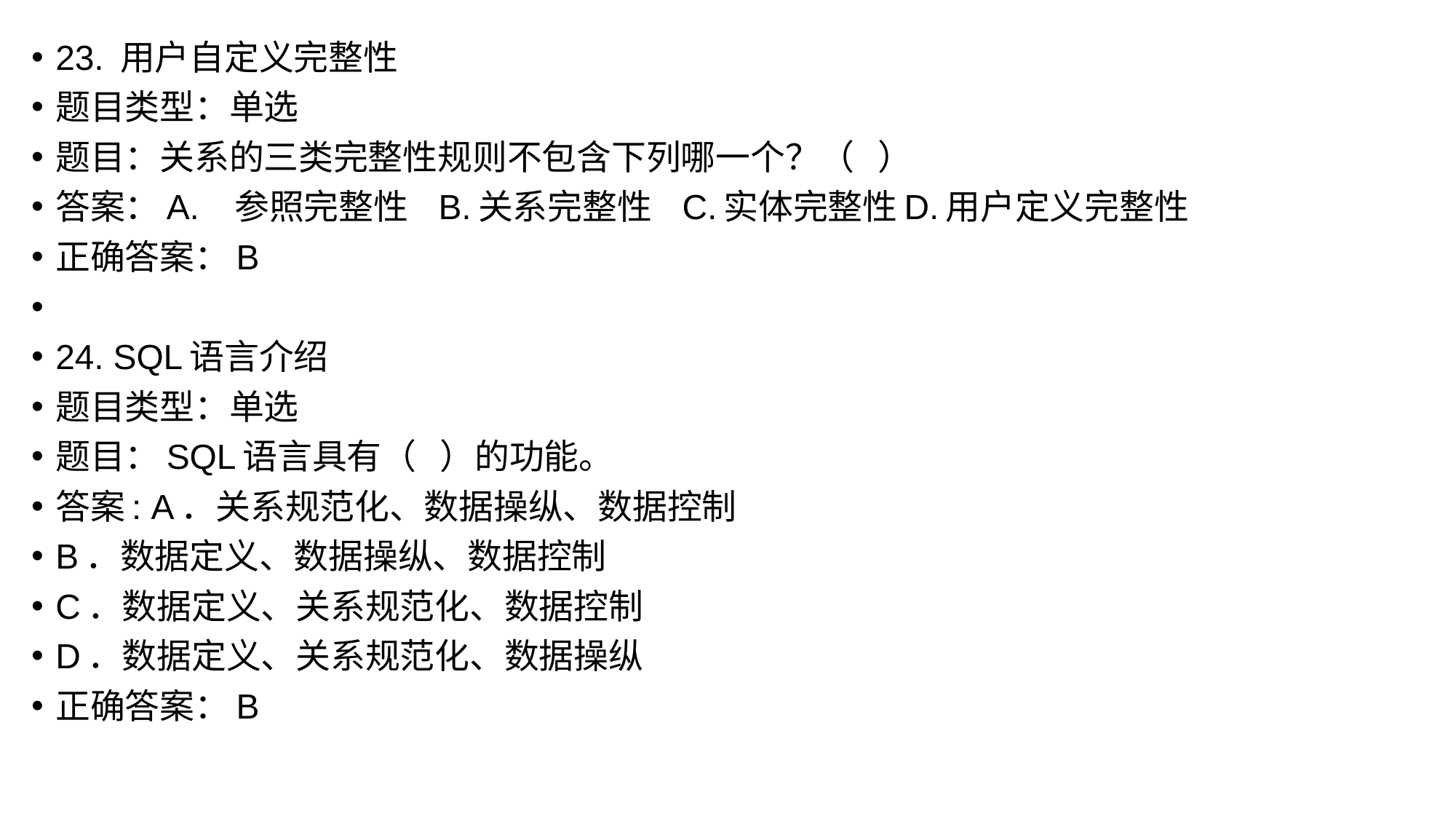

23. 用户自定义完整性
题目类型：单选
题目：关系的三类完整性规则不包含下列哪一个？（   ）
答案：A.	参照完整性   B.关系完整性   C.实体完整性D.用户定义完整性
正确答案：B

24. SQL语言介绍
题目类型：单选
题目：SQL语言具有（   ）的功能。
答案: A．关系规范化、数据操纵、数据控制
B．数据定义、数据操纵、数据控制
C．数据定义、关系规范化、数据控制
D．数据定义、关系规范化、数据操纵
正确答案：B
#